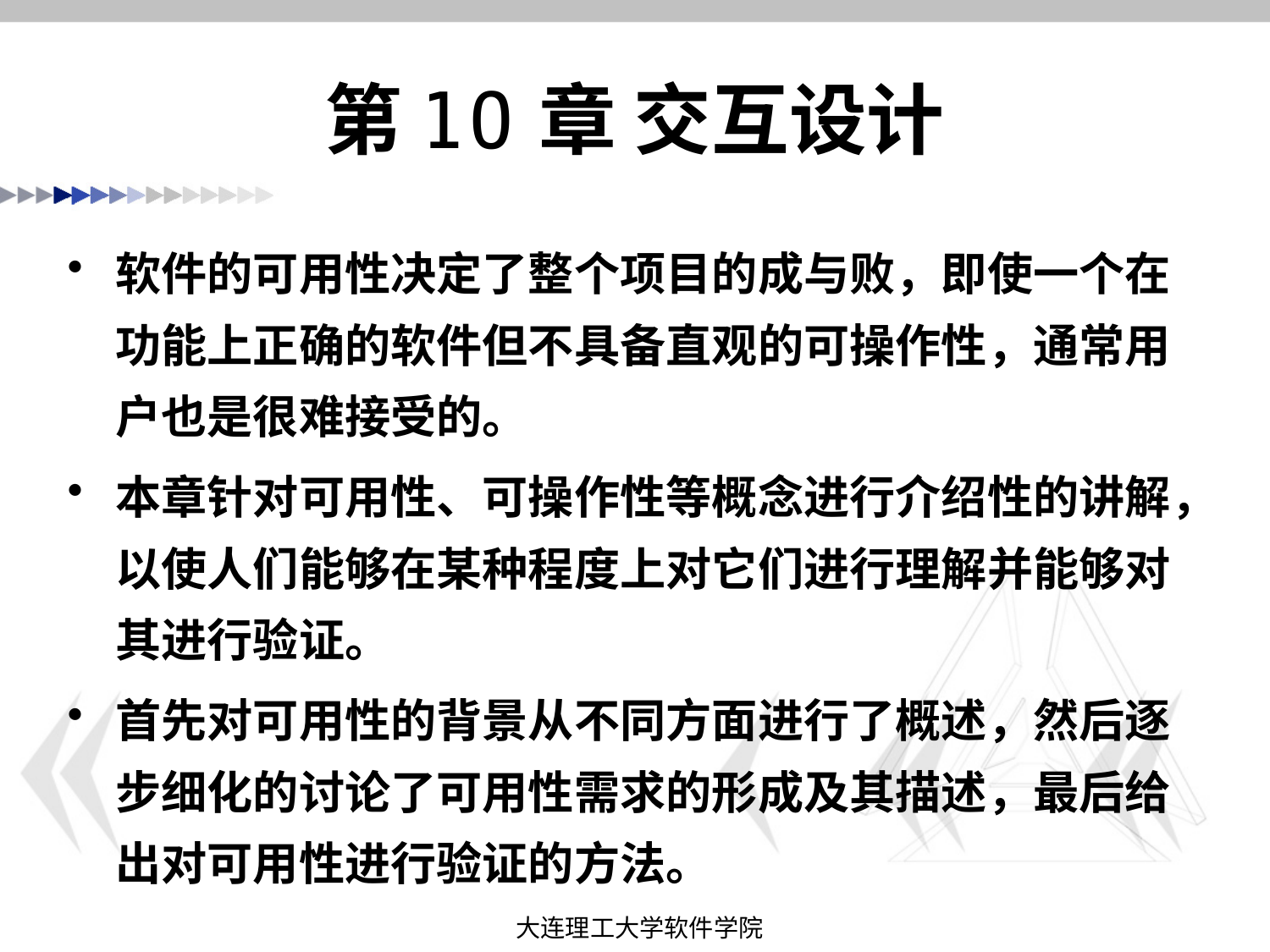

# 第10章 交互设计
软件的可用性决定了整个项目的成与败，即使一个在功能上正确的软件但不具备直观的可操作性，通常用户也是很难接受的。
本章针对可用性、可操作性等概念进行介绍性的讲解，以使人们能够在某种程度上对它们进行理解并能够对其进行验证。
首先对可用性的背景从不同方面进行了概述，然后逐步细化的讨论了可用性需求的形成及其描述，最后给出对可用性进行验证的方法。

大连理工大学软件学院
2